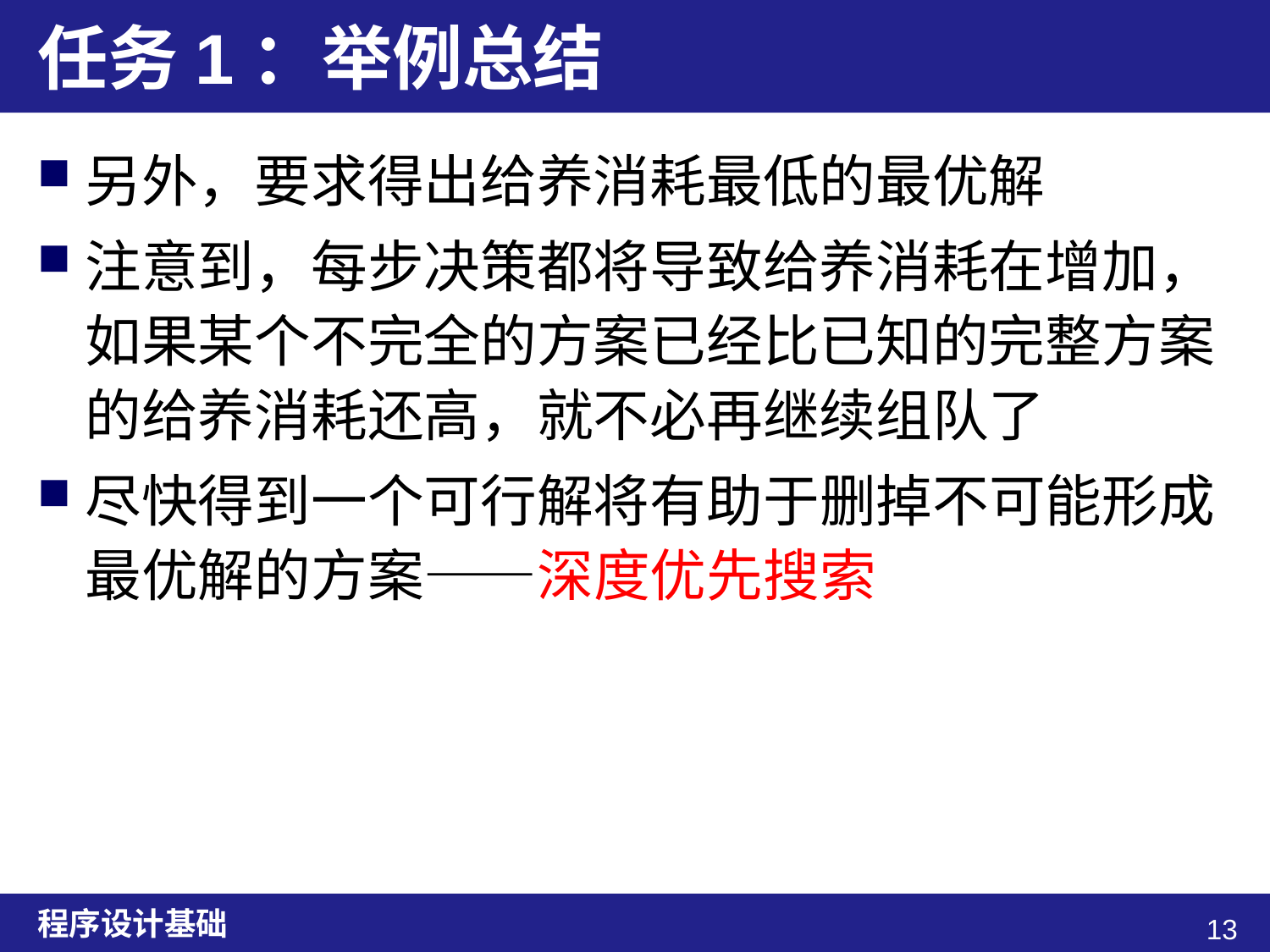

# 任务1：举例总结
另外，要求得出给养消耗最低的最优解
注意到，每步决策都将导致给养消耗在增加，如果某个不完全的方案已经比已知的完整方案的给养消耗还高，就不必再继续组队了
尽快得到一个可行解将有助于删掉不可能形成最优解的方案——深度优先搜索